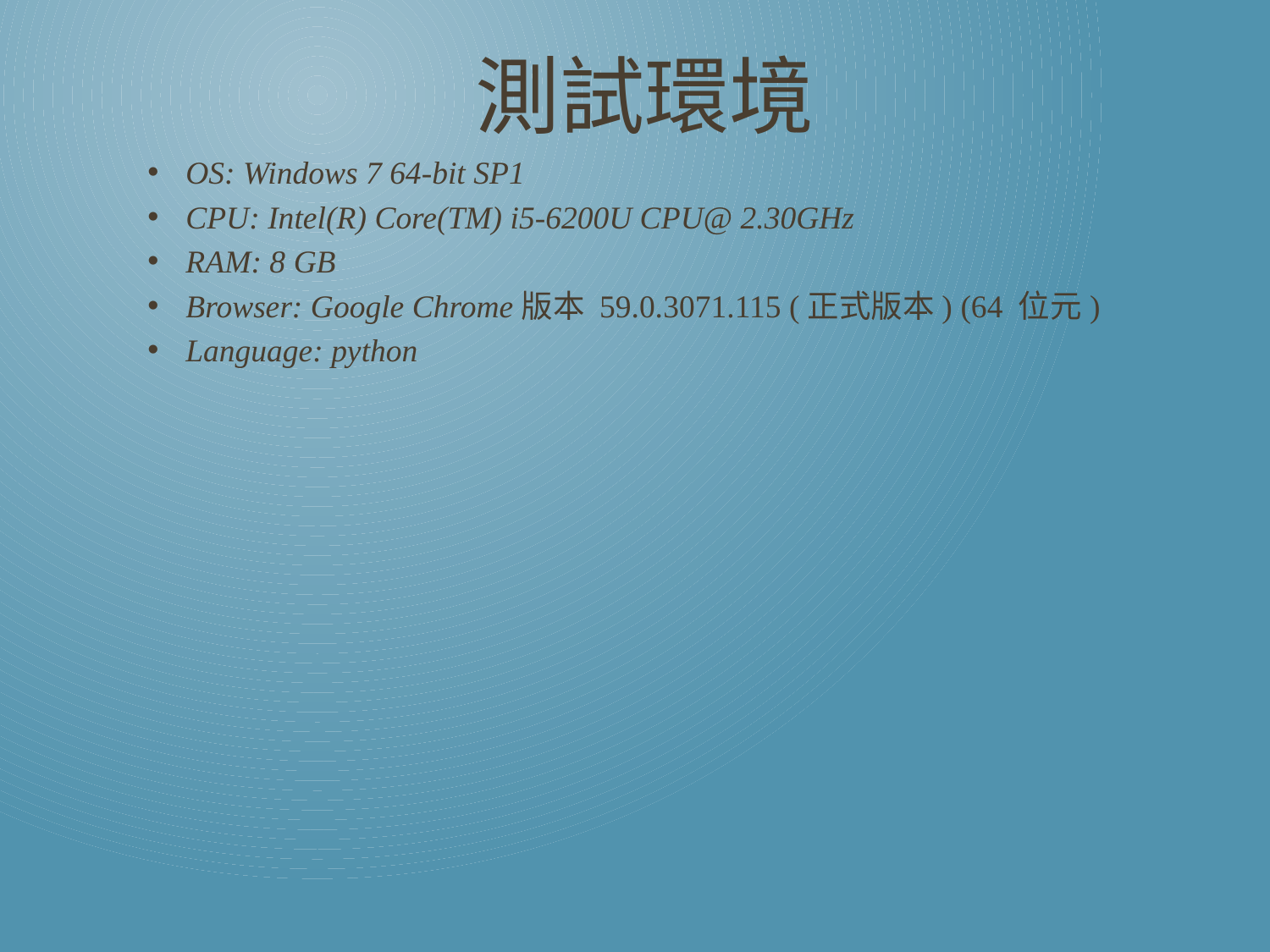

# 測試環境
OS: Windows 7 64-bit SP1
CPU: Intel(R) Core(TM) i5-6200U CPU@ 2.30GHz
RAM: 8 GB
Browser: Google Chrome版本 59.0.3071.115 (正式版本) (64 位元)
Language: python